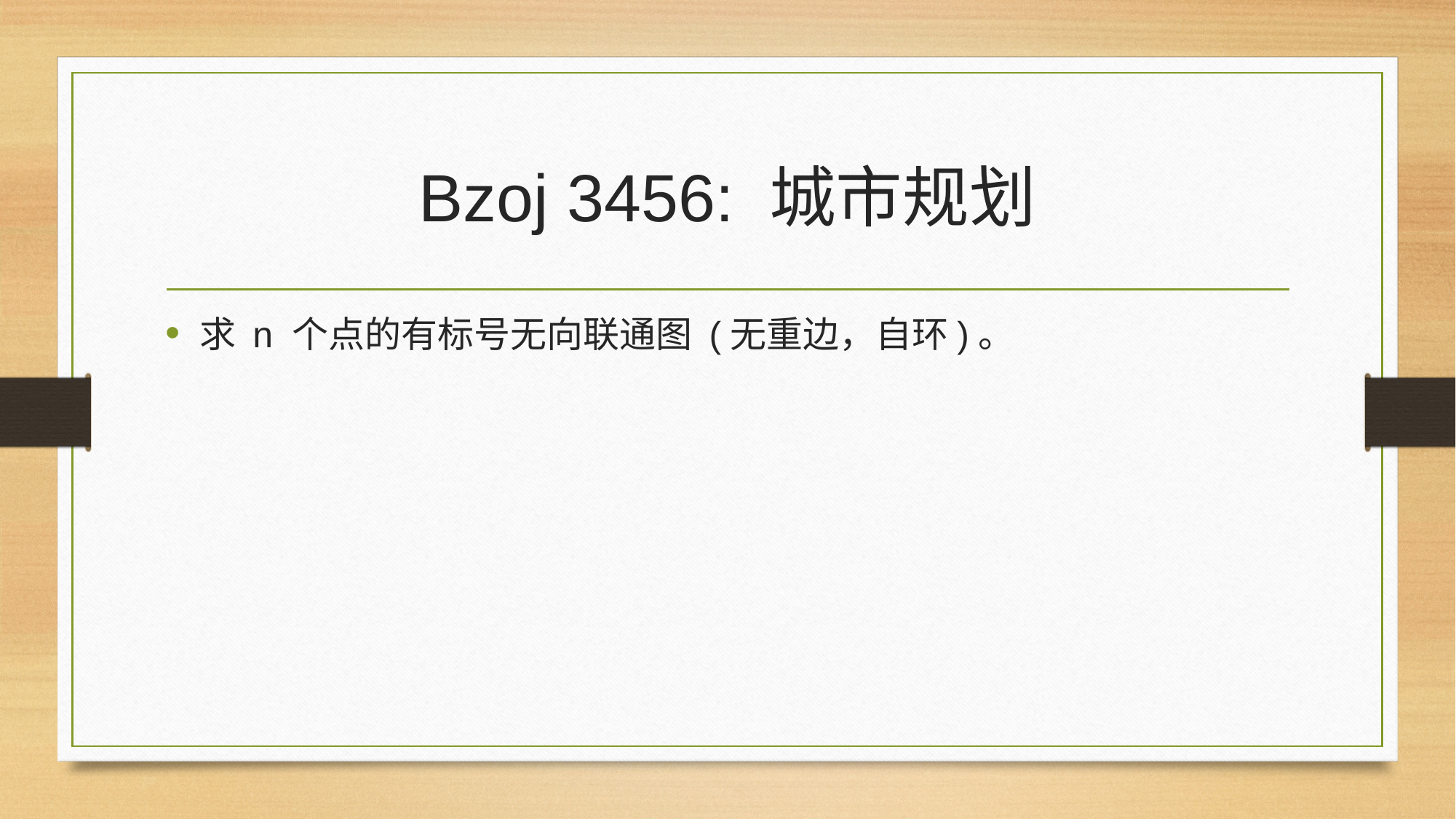

# Bzoj 3456: 城市规划
求 n 个点的有标号无向联通图 (无重边，自环)。